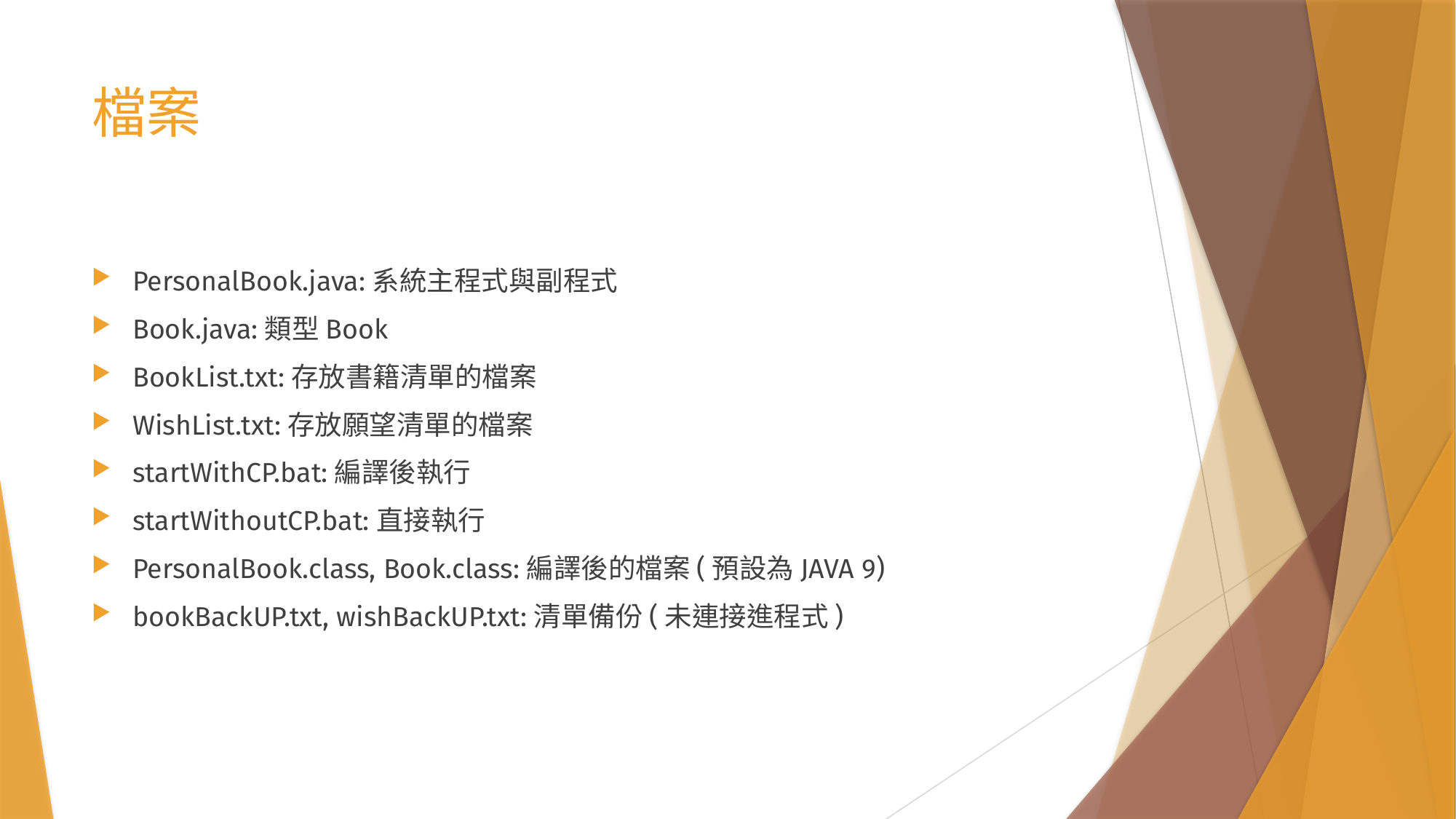

# 檔案
PersonalBook.java:系統主程式與副程式
Book.java:類型Book
BookList.txt:存放書籍清單的檔案
WishList.txt:存放願望清單的檔案
startWithCP.bat:編譯後執行
startWithoutCP.bat:直接執行
PersonalBook.class, Book.class:編譯後的檔案(預設為JAVA 9)
bookBackUP.txt, wishBackUP.txt:清單備份(未連接進程式)